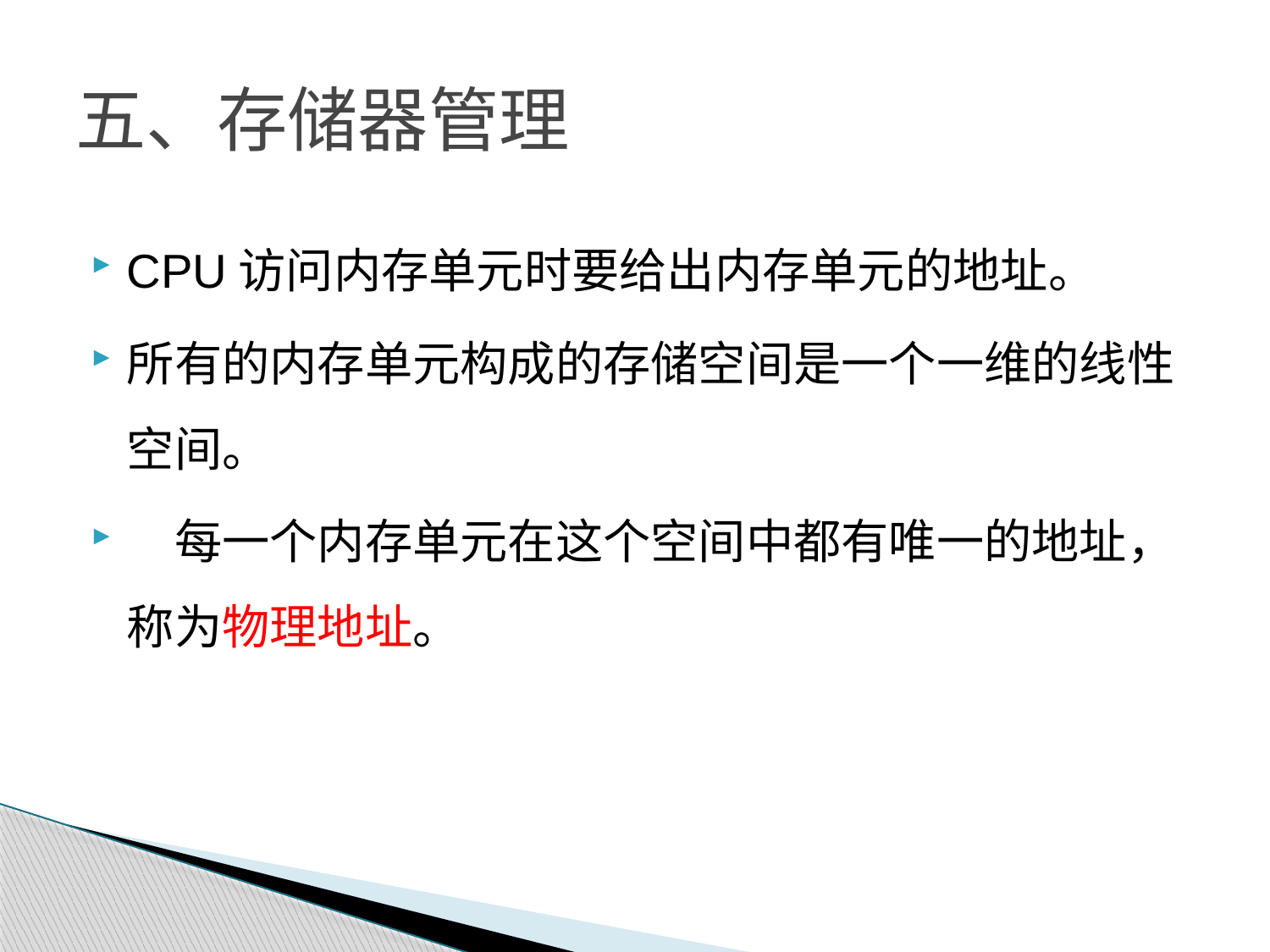

# 五、存储器管理
CPU访问内存单元时要给出内存单元的地址。
所有的内存单元构成的存储空间是一个一维的线性空间。
　每一个内存单元在这个空间中都有唯一的地址，称为物理地址。